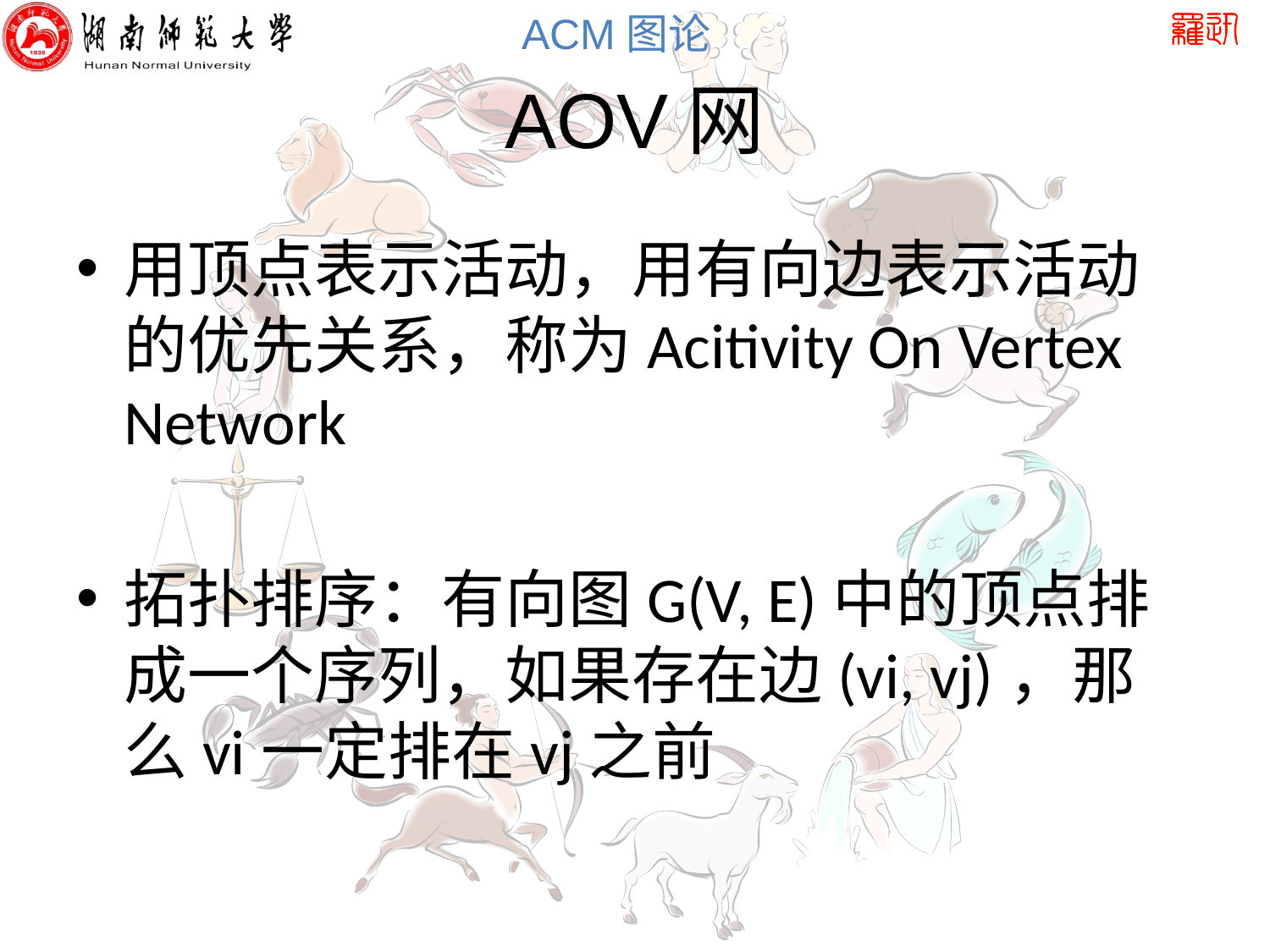

# AOV网
用顶点表示活动，用有向边表示活动的优先关系，称为Acitivity On Vertex Network

拓扑排序：有向图G(V, E)中的顶点排成一个序列，如果存在边(vi, vj)，那么vi一定排在vj之前